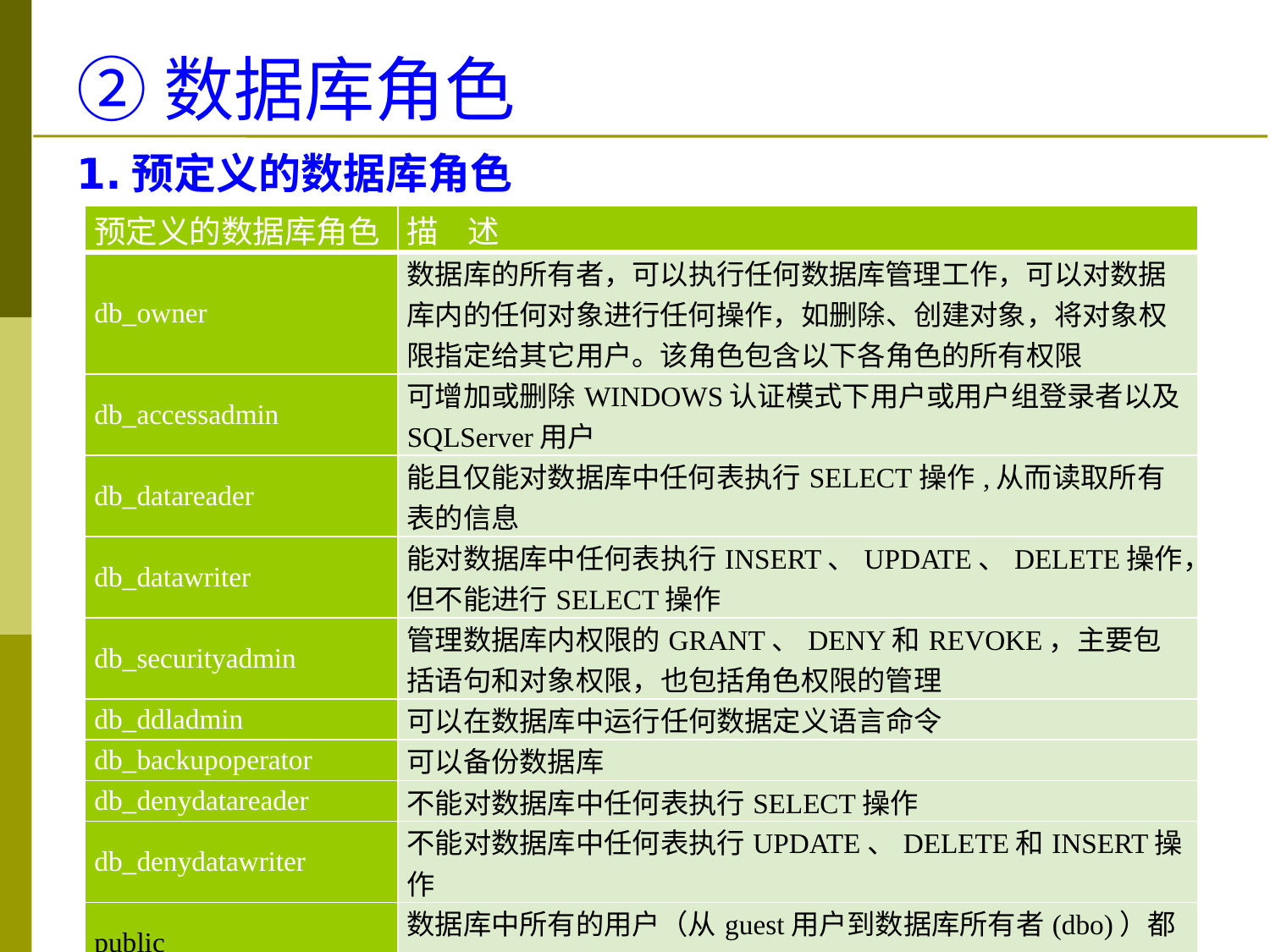

# ②数据库角色
1.预定义的数据库角色

| 预定义的数据库角色 | 描 述 |
| --- | --- |
| db\_owner | 数据库的所有者，可以执行任何数据库管理工作，可以对数据库内的任何对象进行任何操作，如删除、创建对象，将对象权限指定给其它用户。该角色包含以下各角色的所有权限 |
| db\_accessadmin | 可增加或删除WINDOWS认证模式下用户或用户组登录者以及SQLServer用户 |
| db\_datareader | 能且仅能对数据库中任何表执行SELECT操作,从而读取所有表的信息 |
| db\_datawriter | 能对数据库中任何表执行INSERT、UPDATE、DELETE操作，但不能进行SELECT操作 |
| db\_securityadmin | 管理数据库内权限的GRANT、DENY和REVOKE，主要包括语句和对象权限，也包括角色权限的管理 |
| db\_ddladmin | 可以在数据库中运行任何数据定义语言命令 |
| db\_backupoperator | 可以备份数据库 |
| db\_denydatareader | 不能对数据库中任何表执行SELECT操作 |
| db\_denydatawriter | 不能对数据库中任何表执行UPDATE、DELETE和INSERT操作 |
| public | 数据库中所有的用户（从guest用户到数据库所有者(dbo)）都是公共角色public的成员 |